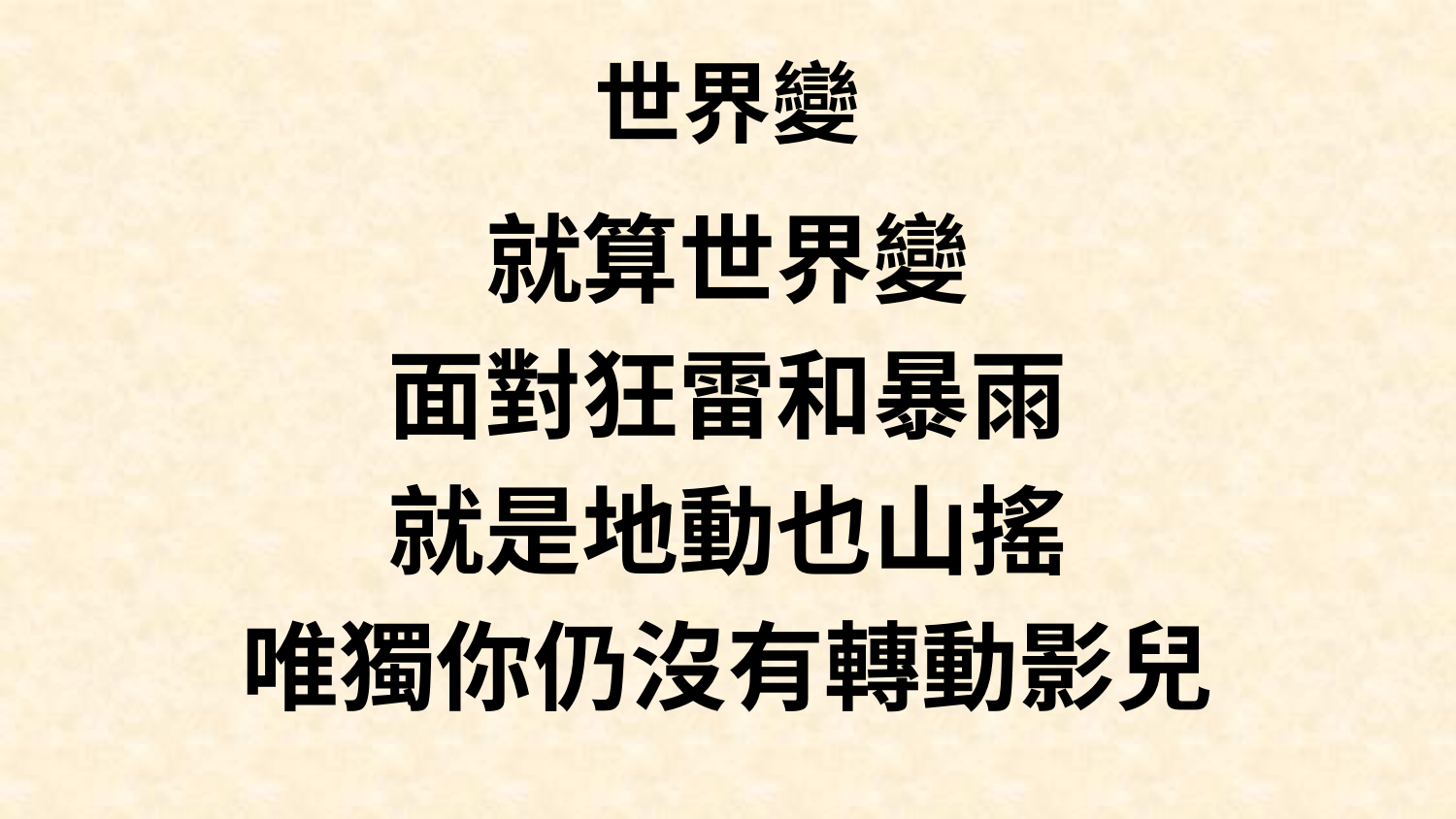

# 世界變
就算世界變
面對狂雷和暴雨
就是地動也山搖
唯獨你仍沒有轉動影兒